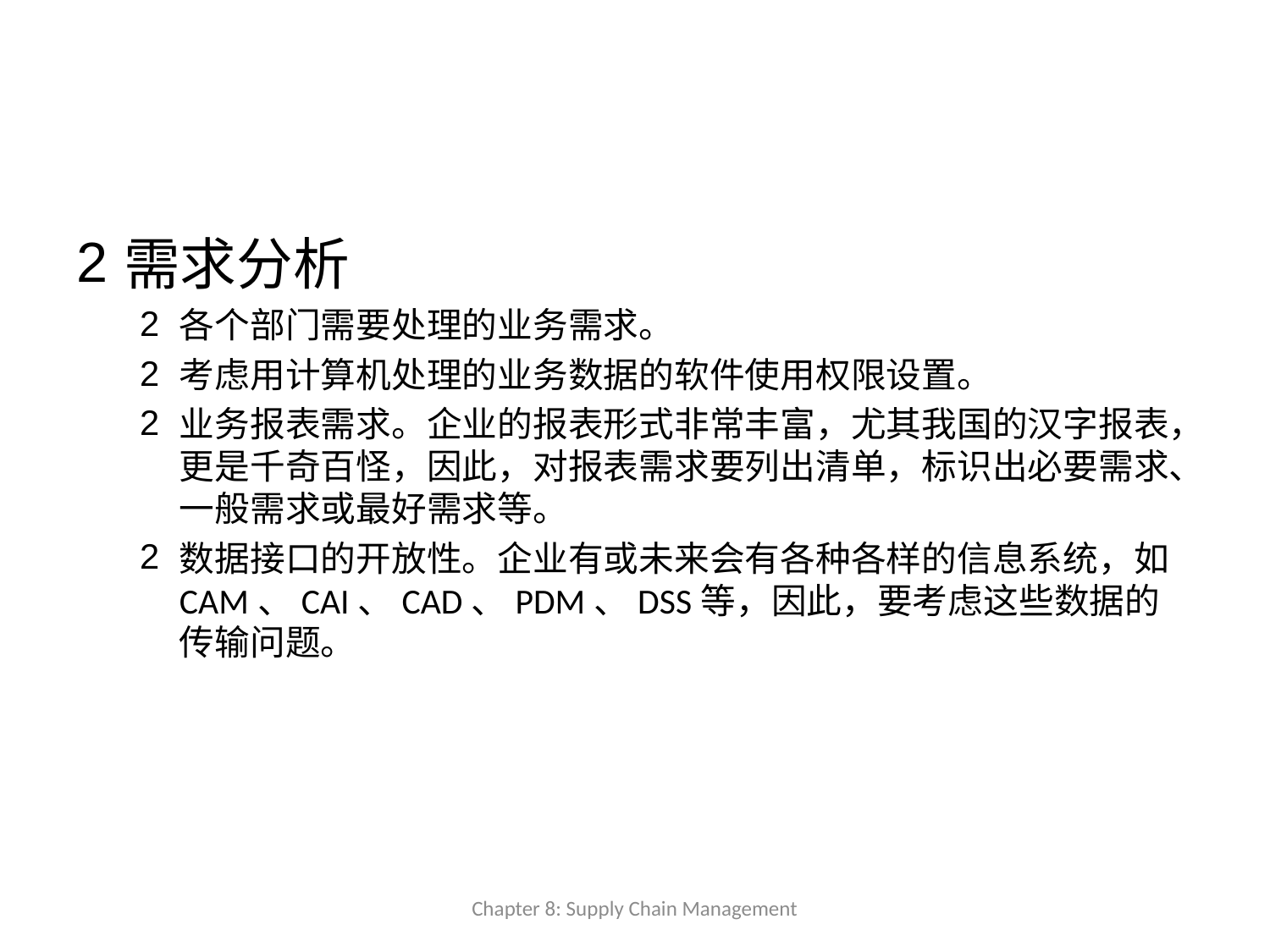

需求分析
各个部门需要处理的业务需求。
考虑用计算机处理的业务数据的软件使用权限设置。
业务报表需求。企业的报表形式非常丰富，尤其我国的汉字报表，更是千奇百怪，因此，对报表需求要列出清单，标识出必要需求、一般需求或最好需求等。
数据接口的开放性。企业有或未来会有各种各样的信息系统，如CAM、CAI、CAD、PDM、DSS等，因此，要考虑这些数据的传输问题。
Chapter 8: Supply Chain Management